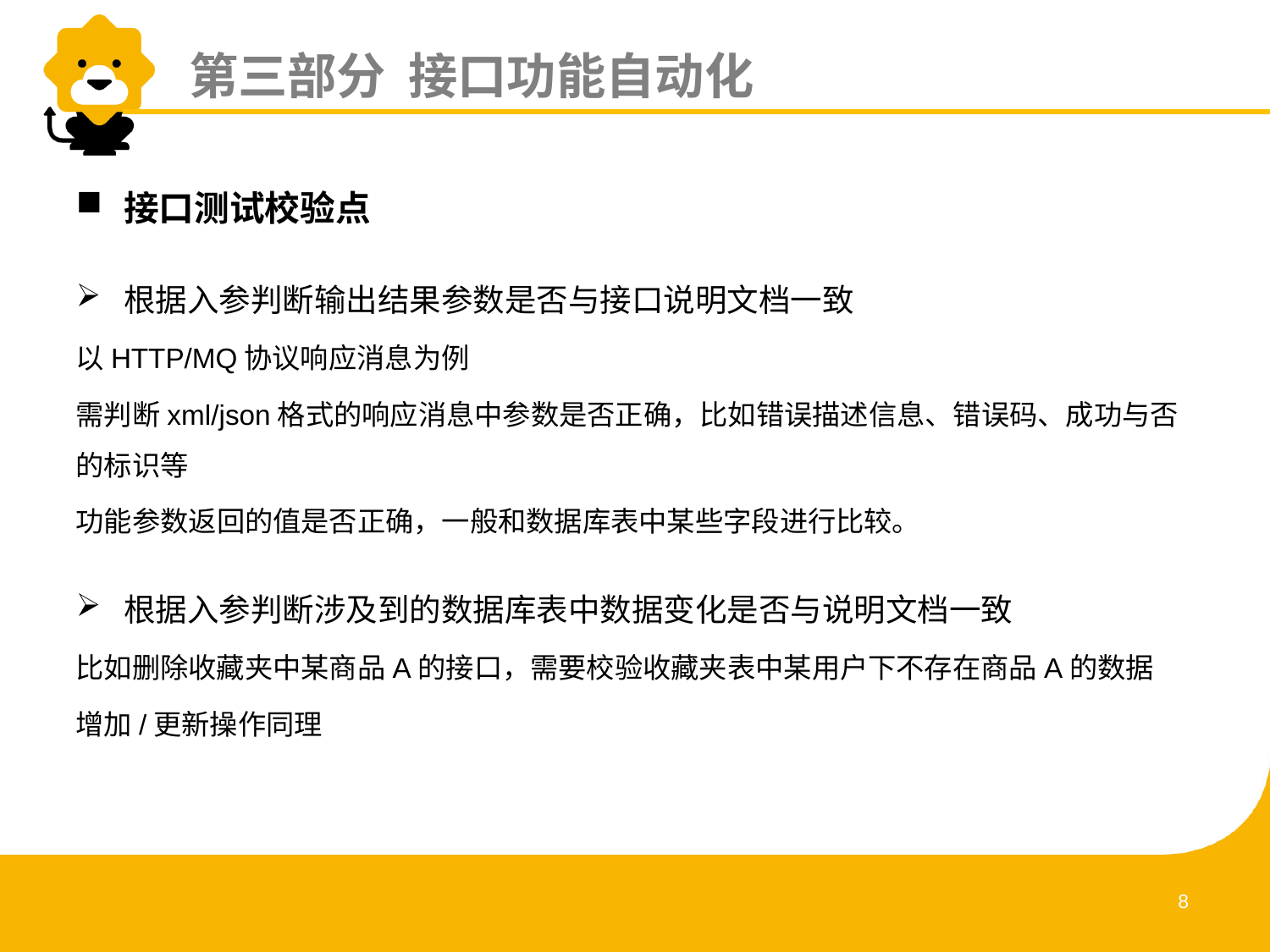

第三部分  接口功能自动化
接口测试校验点
根据入参判断输出结果参数是否与接口说明文档一致
以HTTP/MQ协议响应消息为例
需判断xml/json格式的响应消息中参数是否正确，比如错误描述信息、错误码、成功与否的标识等
功能参数返回的值是否正确，一般和数据库表中某些字段进行比较。
根据入参判断涉及到的数据库表中数据变化是否与说明文档一致
比如删除收藏夹中某商品A的接口，需要校验收藏夹表中某用户下不存在商品A的数据
增加/更新操作同理